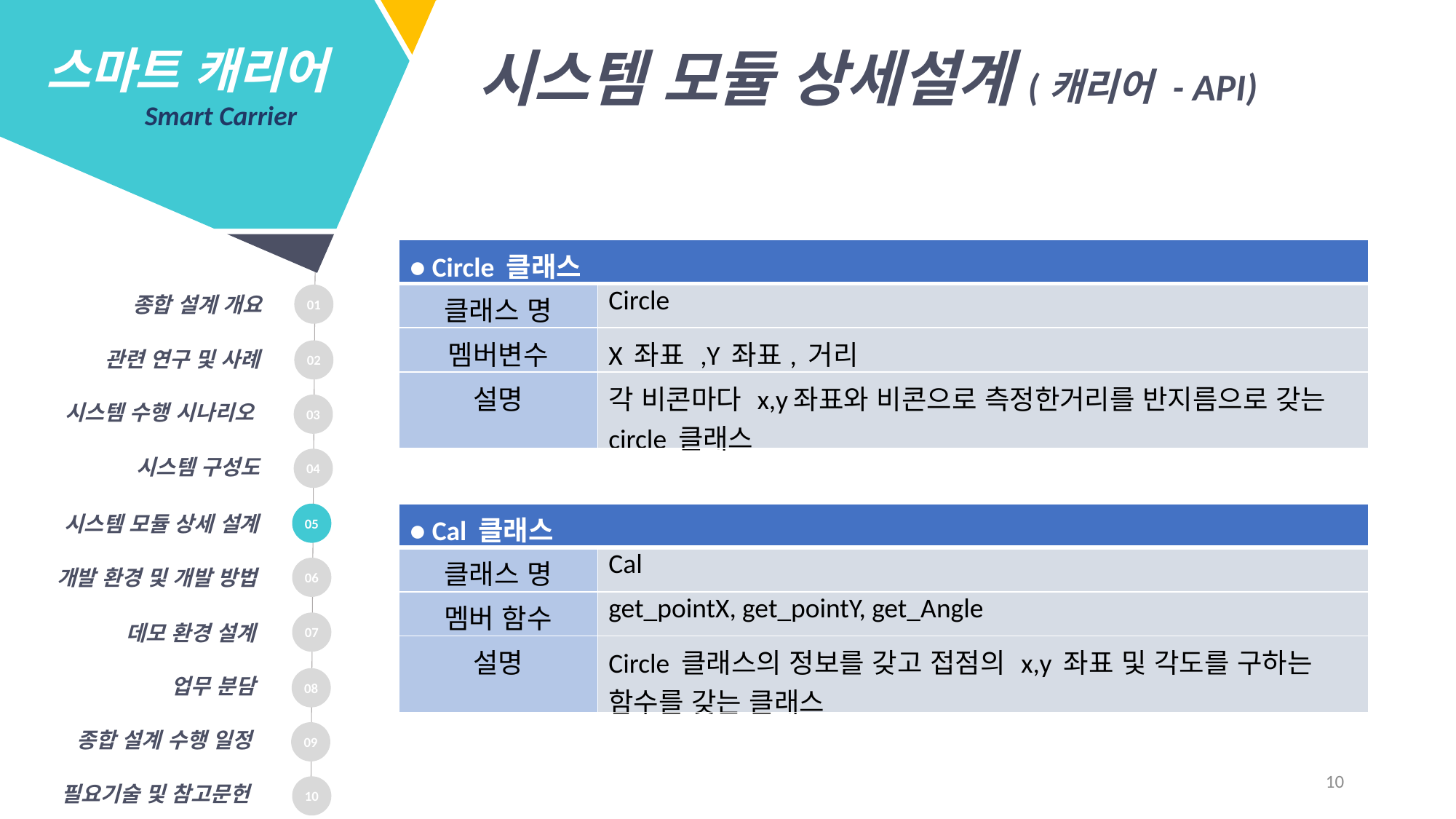

스마트 캐리어
           Smart Carrier
시스템 모듈 상세설계(캐리어 - API)
| ● Circle 클래스 |  |
| --- | --- |
| 클래스 명 | Circle |
| 멤버변수 | X 좌표 ,Y 좌표, 거리 |
| 설명 | 각 비콘마다 x,y좌표와 비콘으로 측정한거리를 반지름으로 갖는 circle 클래스 |
01
종합 설계 개요
02
관련 연구 및 사례
시스템 수행 시나리오
03
시스템 구성도
04
05
| ● Cal 클래스 |  |
| --- | --- |
| 클래스 명 | Cal |
| 멤버 함수 | get\_pointX, get\_pointY, get\_Angle |
| 설명 | Circle 클래스의 정보를 갖고 접점의 x,y 좌표 및 각도를 구하는 함수를 갖는 클래스 |
시스템 모듈 상세 설계
06
개발 환경 및 개발 방법
07
데모 환경 설계
업무 분담
08
초음파 센서
종합 설계 수행 일정
09
10
필요기술 및 참고문헌
10